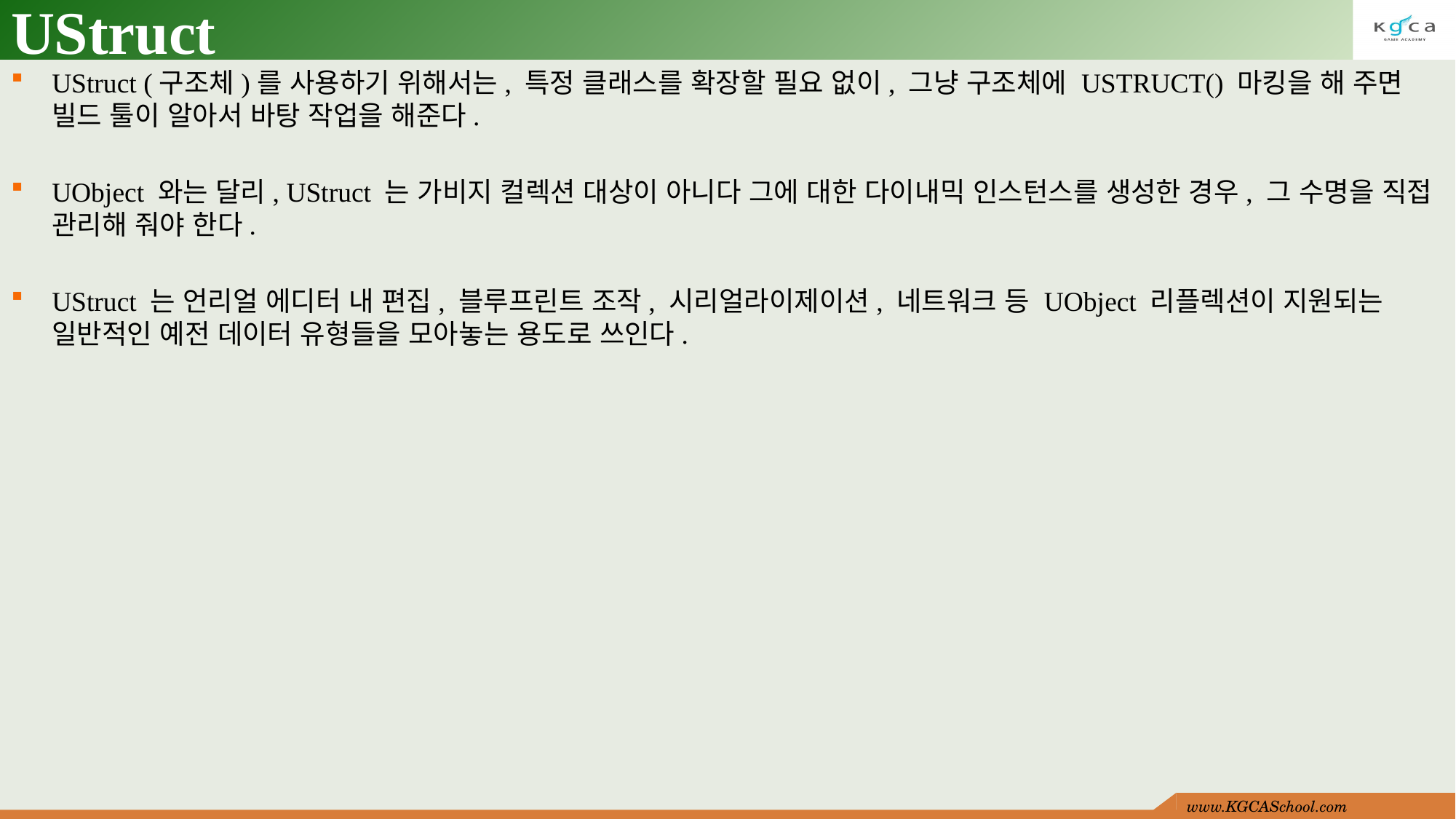

# UStruct
UStruct (구조체)를 사용하기 위해서는, 특정 클래스를 확장할 필요 없이, 그냥 구조체에 USTRUCT() 마킹을 해 주면 빌드 툴이 알아서 바탕 작업을 해준다.

UObject 와는 달리, UStruct 는 가비지 컬렉션 대상이 아니다 그에 대한 다이내믹 인스턴스를 생성한 경우, 그 수명을 직접 관리해 줘야 한다.

UStruct 는 언리얼 에디터 내 편집, 블루프린트 조작, 시리얼라이제이션, 네트워크 등 UObject 리플렉션이 지원되는 일반적인 예전 데이터 유형들을 모아놓는 용도로 쓰인다.